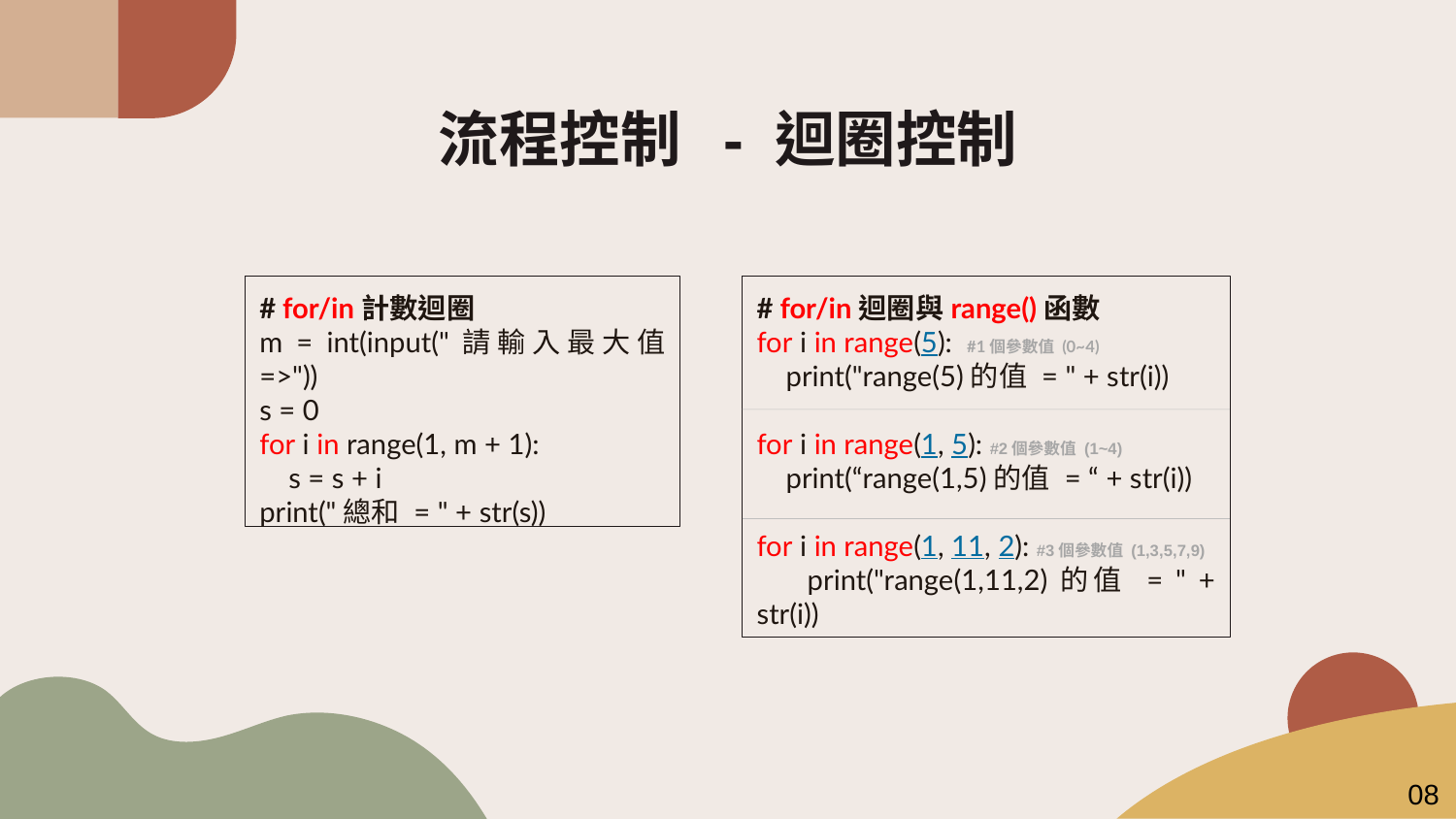

# 流程控制  - 迴圈控制
# for/in計數迴圈
m = int(input("請輸入最大值 =>"))
s = 0
for i in range(1, m + 1):
    s = s + i
print("總和 = " + str(s))
# for/in迴圈與range()函數
for i in range(5):  #1個參數值 (0~4)
    print("range(5)的值 = " + str(i))

for i in range(1, 5): #2個參數值 (1~4)
    print(“range(1,5)的值 = “ + str(i))

for i in range(1, 11, 2): #3個參數值 (1,3,5,7,9)
    print("range(1,11,2)的值 = " + str(i))
08